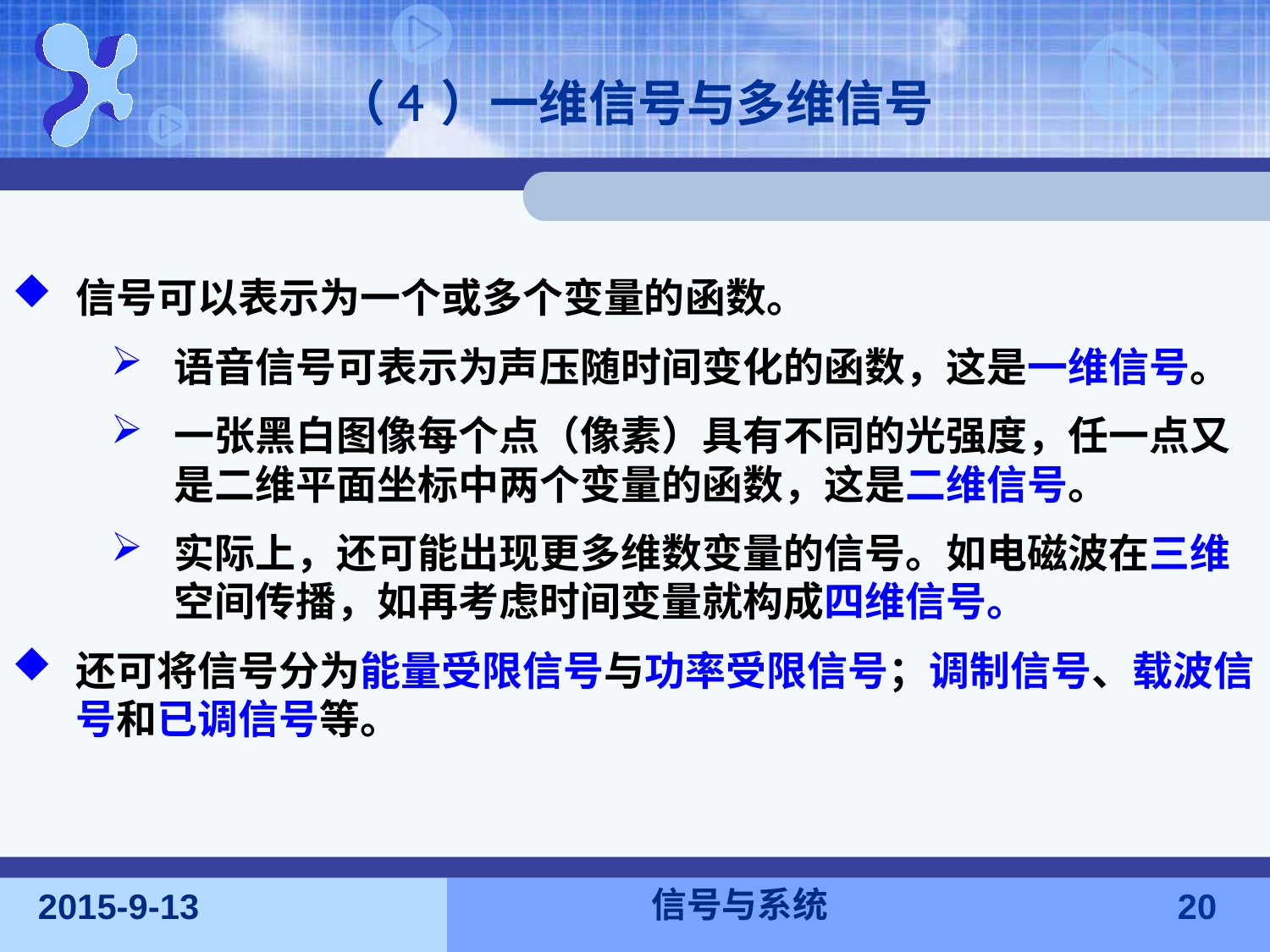

（4）一维信号与多维信号
信号可以表示为一个或多个变量的函数。
语音信号可表示为声压随时间变化的函数，这是一维信号。
一张黑白图像每个点（像素）具有不同的光强度，任一点又是二维平面坐标中两个变量的函数，这是二维信号。
实际上，还可能出现更多维数变量的信号。如电磁波在三维空间传播，如再考虑时间变量就构成四维信号。
还可将信号分为能量受限信号与功率受限信号；调制信号、载波信号和已调信号等。
信号与系统
2015-9-13
20